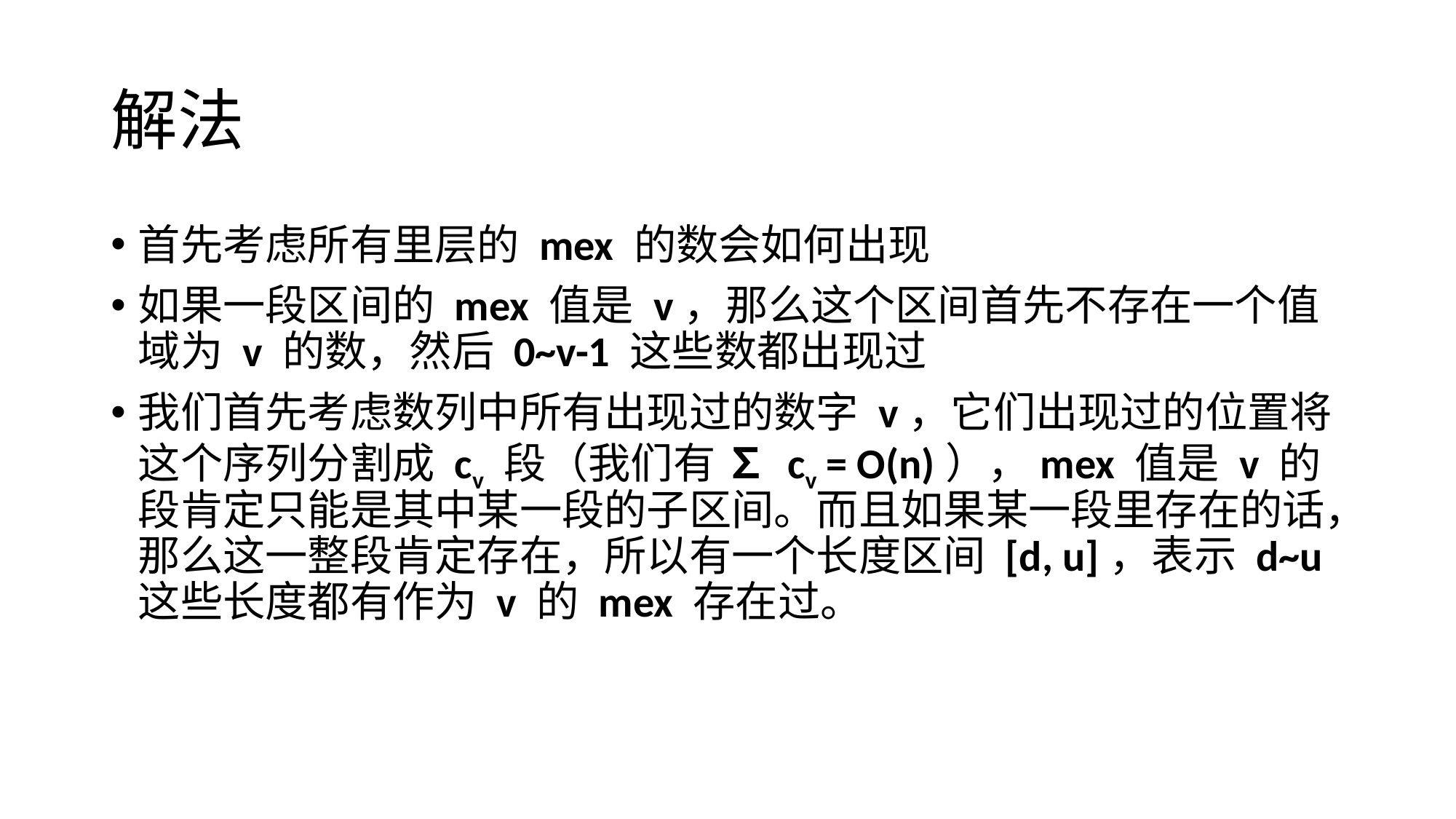

# 解法
首先考虑所有里层的 mex 的数会如何出现
如果一段区间的 mex 值是 v，那么这个区间首先不存在一个值域为 v 的数，然后 0~v-1 这些数都出现过
我们首先考虑数列中所有出现过的数字 v，它们出现过的位置将这个序列分割成 cv 段（我们有 ∑ cv = O(n)），mex 值是 v 的段肯定只能是其中某一段的子区间。而且如果某一段里存在的话，那么这一整段肯定存在，所以有一个长度区间 [d, u]，表示 d~u 这些长度都有作为 v 的 mex 存在过。